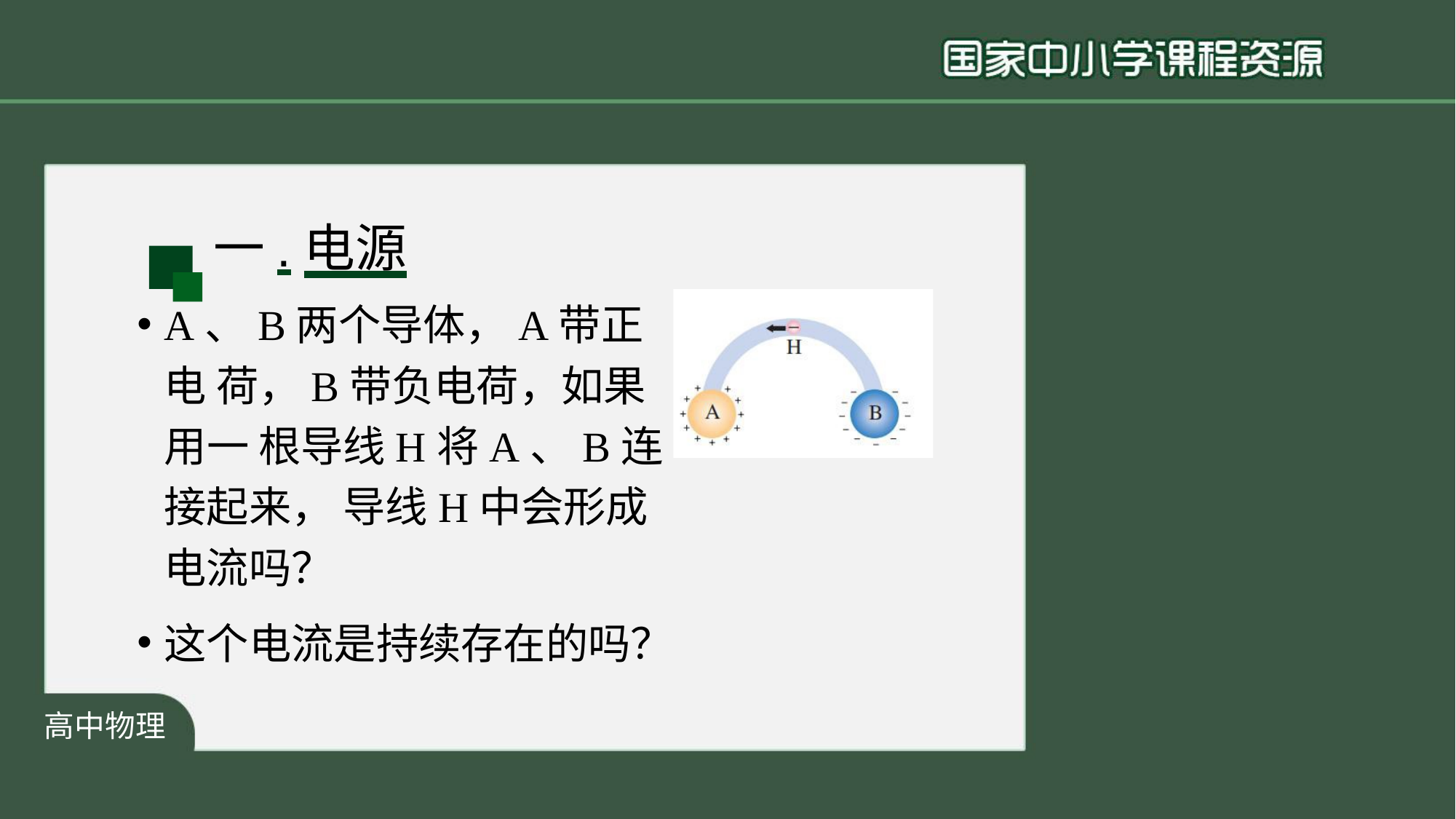

小学语文
# 一.电源

A、B两个导体，A带正电 荷，B带负电荷，如果用一 根导线H将A、B连接起来， 导线H中会形成电流吗？
这个电流是持续存在的吗？

高中物理